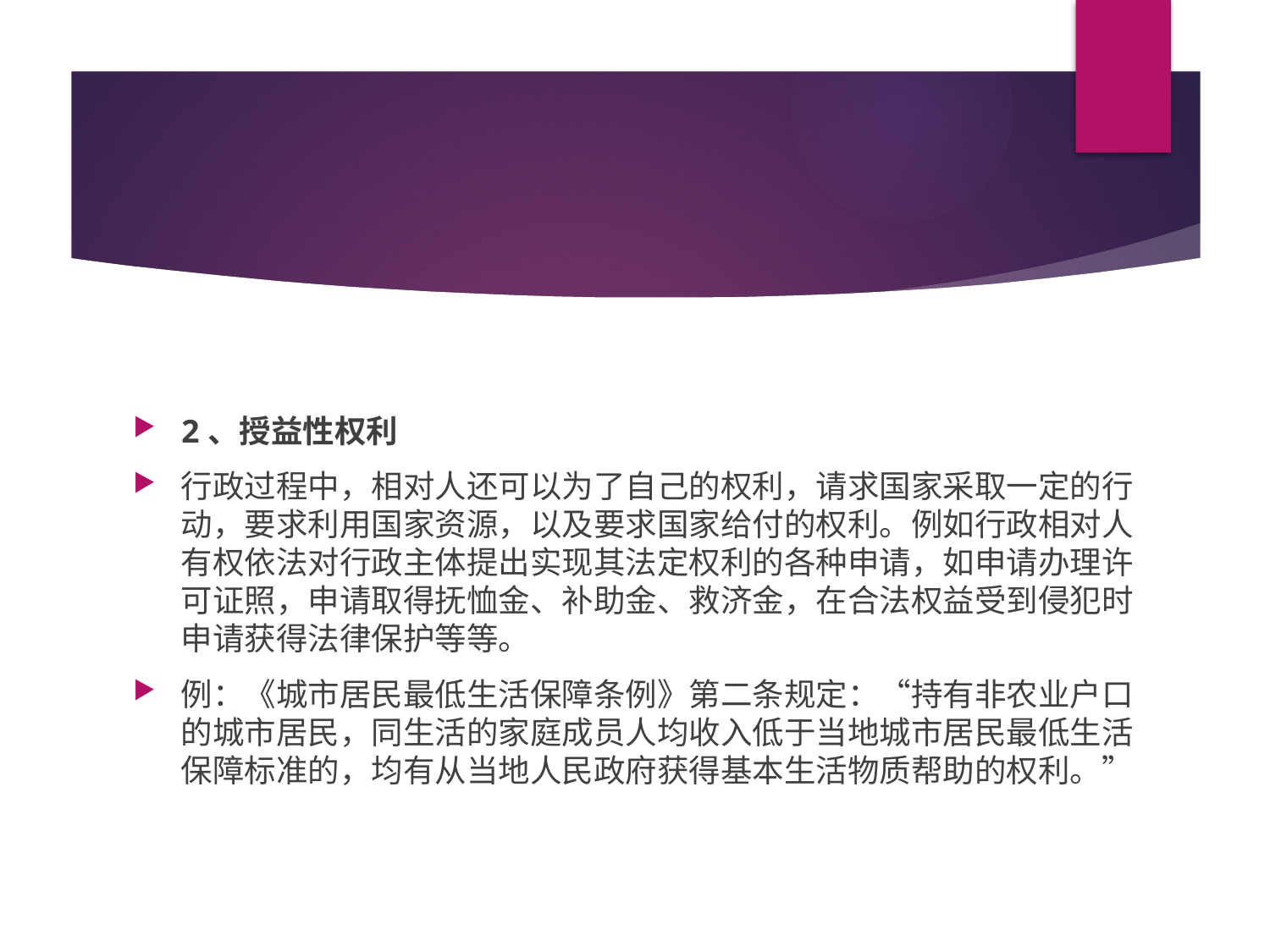

#
2、授益性权利
行政过程中，相对人还可以为了自己的权利，请求国家采取一定的行动，要求利用国家资源，以及要求国家给付的权利。例如行政相对人有权依法对行政主体提出实现其法定权利的各种申请，如申请办理许可证照，申请取得抚恤金、补助金、救济金，在合法权益受到侵犯时申请获得法律保护等等。
例：《城市居民最低生活保障条例》第二条规定：“持有非农业户口的城市居民，同生活的家庭成员人均收入低于当地城市居民最低生活保障标准的，均有从当地人民政府获得基本生活物质帮助的权利。”